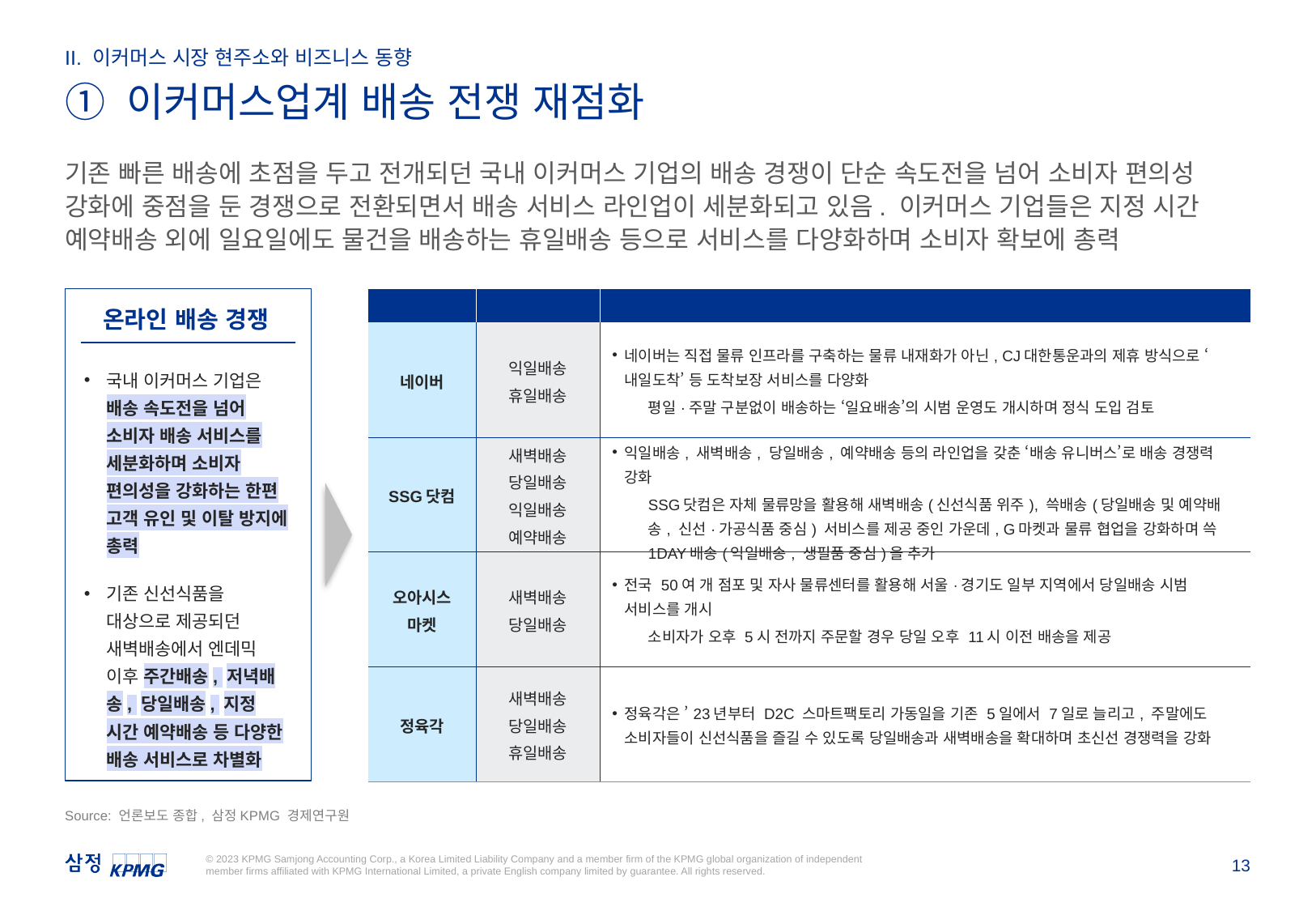

II. 이커머스 시장 현주소와 비즈니스 동향
① 이커머스업계 배송 전쟁 재점화
기존 빠른 배송에 초점을 두고 전개되던 국내 이커머스 기업의 배송 경쟁이 단순 속도전을 넘어 소비자 편의성 강화에 중점을 둔 경쟁으로 전환되면서 배송 서비스 라인업이 세분화되고 있음. 이커머스 기업들은 지정 시간 예약배송 외에 일요일에도 물건을 배송하는 휴일배송 등으로 서비스를 다양화하며 소비자 확보에 총력

국내 이커머스 기업은 배송 속도전을 넘어 소비자 배송 서비스를 세분화하며 소비자 편의성을 강화하는 한편 고객 유인 및 이탈 방지에 총력
기존 신선식품을 대상으로 제공되던 새벽배송에서 엔데믹 이후 주간배송, 저녁배송, 당일배송, 지정 시간 예약배송 등 다양한 배송 서비스로 차별화
온라인 배송 경쟁
| 기업명 | 서비스 구분 | 내용 |
| --- | --- | --- |
| 네이버 | 익일배송 휴일배송 | 네이버는 직접 물류 인프라를 구축하는 물류 내재화가 아닌, CJ대한통운과의 제휴 방식으로 ‘내일도착’ 등 도착보장 서비스를 다양화 평일·주말 구분없이 배송하는 ‘일요배송’의 시범 운영도 개시하며 정식 도입 검토 |
| SSG닷컴 | 새벽배송 당일배송 익일배송 예약배송 | 익일배송, 새벽배송, 당일배송, 예약배송 등의 라인업을 갖춘 ‘배송 유니버스’로 배송 경쟁력 강화 SSG닷컴은 자체 물류망을 활용해 새벽배송(신선식품 위주), 쓱배송(당일배송 및 예약배송, 신선·가공식품 중심) 서비스를 제공 중인 가운데, G마켓과 물류 협업을 강화하며 쓱1DAY배송(익일배송, 생필품 중심)을 추가 |
| 오아시스 마켓 | 새벽배송 당일배송 | 전국 50여 개 점포 및 자사 물류센터를 활용해 서울·경기도 일부 지역에서 당일배송 시범 서비스를 개시 소비자가 오후 5시 전까지 주문할 경우 당일 오후 11시 이전 배송을 제공 |
| 정육각 | 새벽배송 당일배송 휴일배송 | 정육각은 ’23년부터 D2C 스마트팩토리 가동일을 기존 5일에서 7일로 늘리고, 주말에도 소비자들이 신선식품을 즐길 수 있도록 당일배송과 새벽배송을 확대하며 초신선 경쟁력을 강화 |

Source: 언론보도 종합, 삼정KPMG 경제연구원